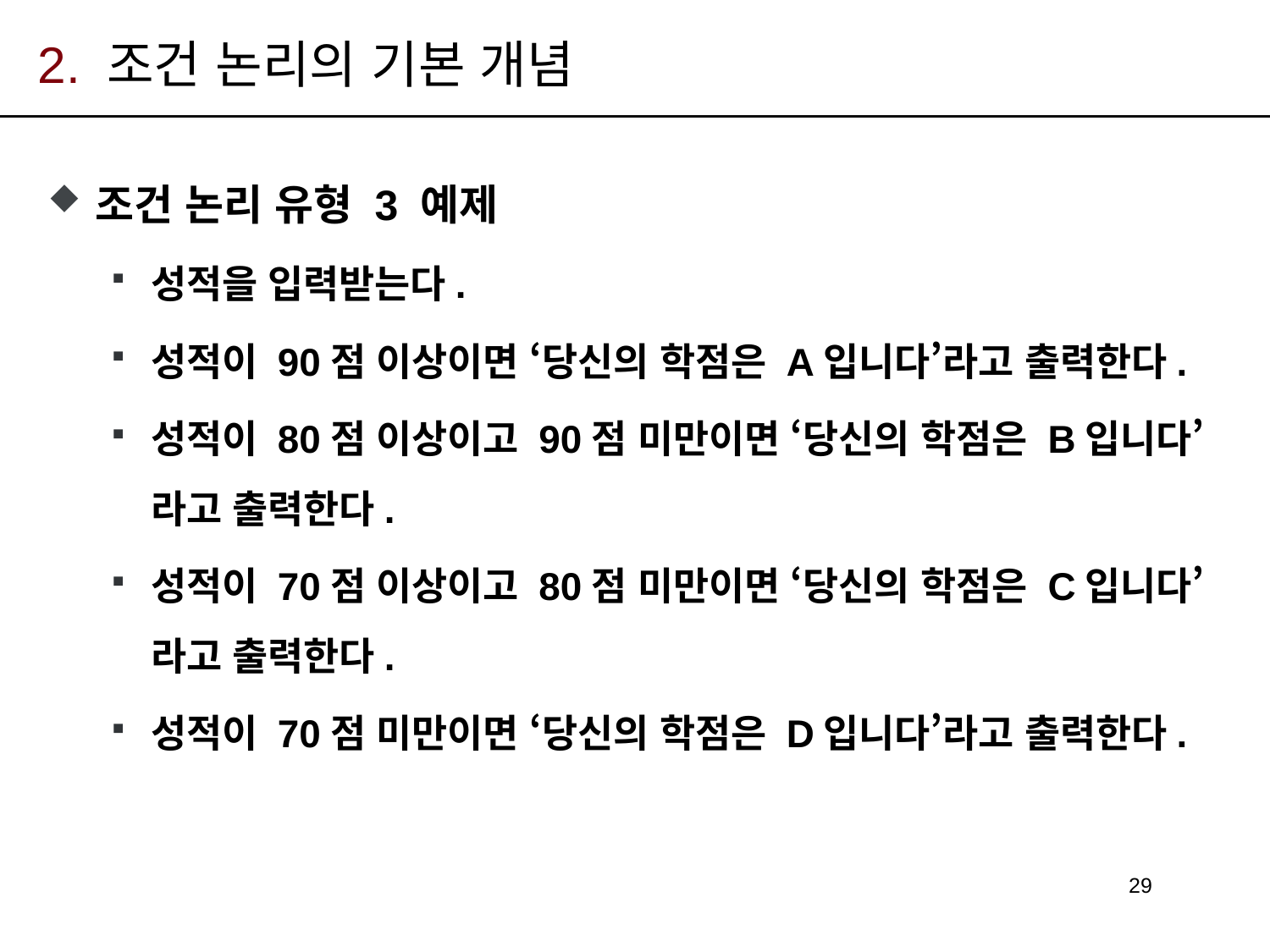

# 2. 조건 논리의 기본 개념
조건 논리 유형 3 예제
성적을 입력받는다.
성적이 90점 이상이면 ‘당신의 학점은 A입니다’라고 출력한다.
성적이 80점 이상이고 90점 미만이면 ‘당신의 학점은 B입니다’ 라고 출력한다.
성적이 70점 이상이고 80점 미만이면 ‘당신의 학점은 C입니다’라고 출력한다.
성적이 70점 미만이면 ‘당신의 학점은 D입니다’라고 출력한다.

29